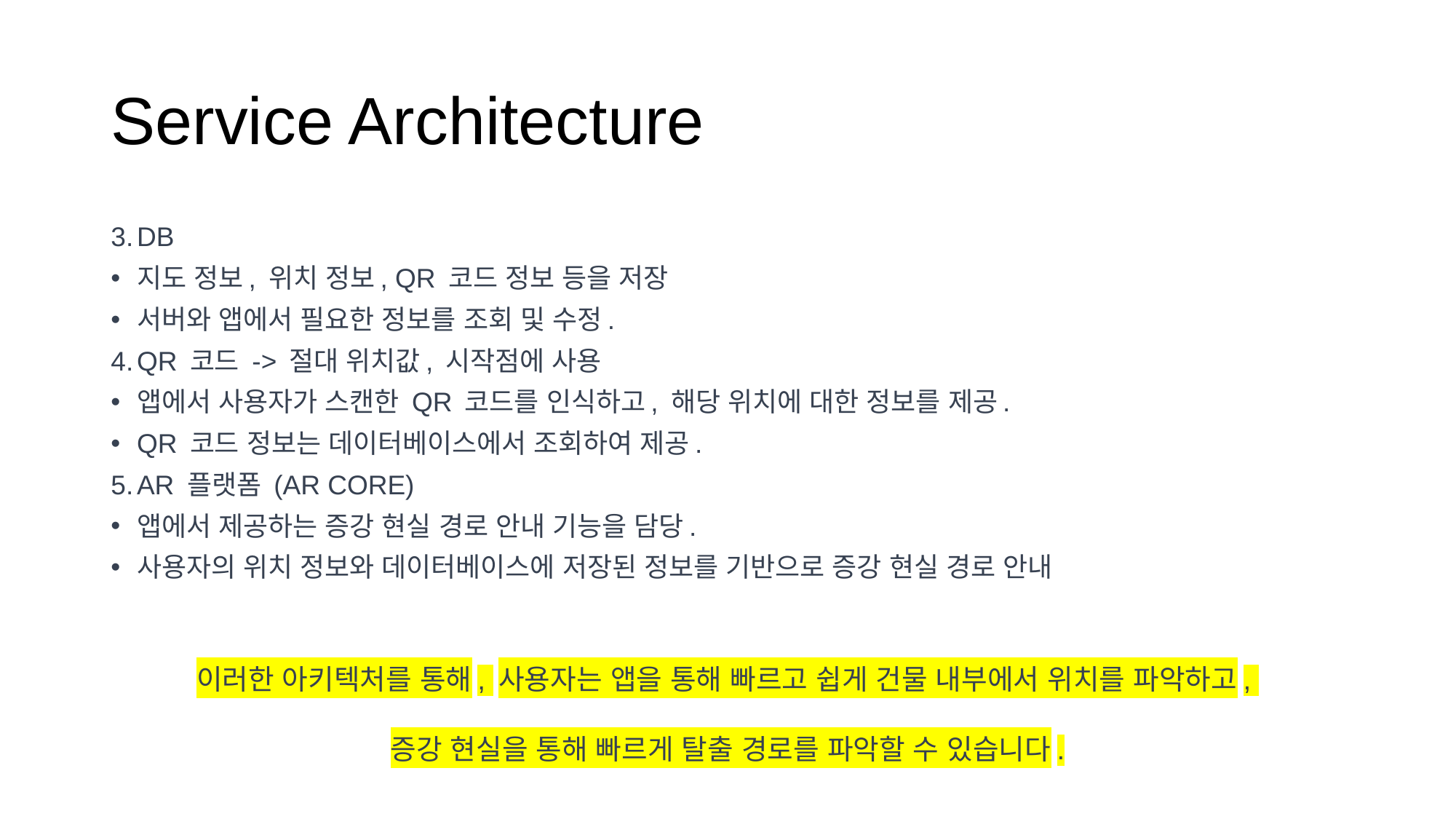

# Service Architecture
DB
지도 정보, 위치 정보, QR 코드 정보 등을 저장
서버와 앱에서 필요한 정보를 조회 및 수정.
QR 코드 -> 절대 위치값, 시작점에 사용
앱에서 사용자가 스캔한 QR 코드를 인식하고, 해당 위치에 대한 정보를 제공.
QR 코드 정보는 데이터베이스에서 조회하여 제공.
AR 플랫폼 (AR CORE)
앱에서 제공하는 증강 현실 경로 안내 기능을 담당.
사용자의 위치 정보와 데이터베이스에 저장된 정보를 기반으로 증강 현실 경로 안내

이러한 아키텍처를 통해, 사용자는 앱을 통해 빠르고 쉽게 건물 내부에서 위치를 파악하고,
증강 현실을 통해 빠르게 탈출 경로를 파악할 수 있습니다.